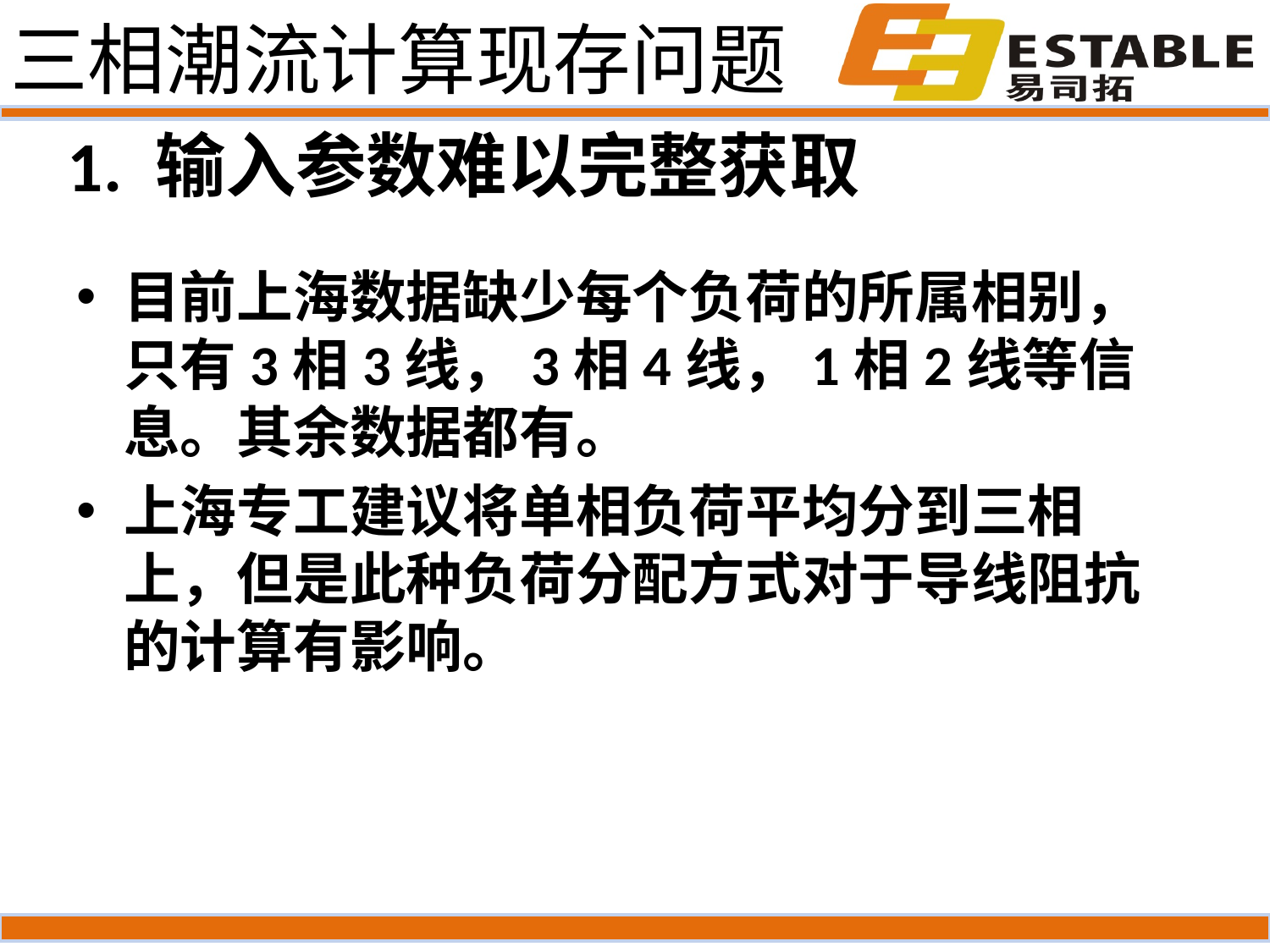

# 三相潮流计算现存问题
1. 输入参数难以完整获取

目前上海数据缺少每个负荷的所属相别，只有3相3线，3相4线，1相2线等信息。其余数据都有。
上海专工建议将单相负荷平均分到三相上，但是此种负荷分配方式对于导线阻抗的计算有影响。